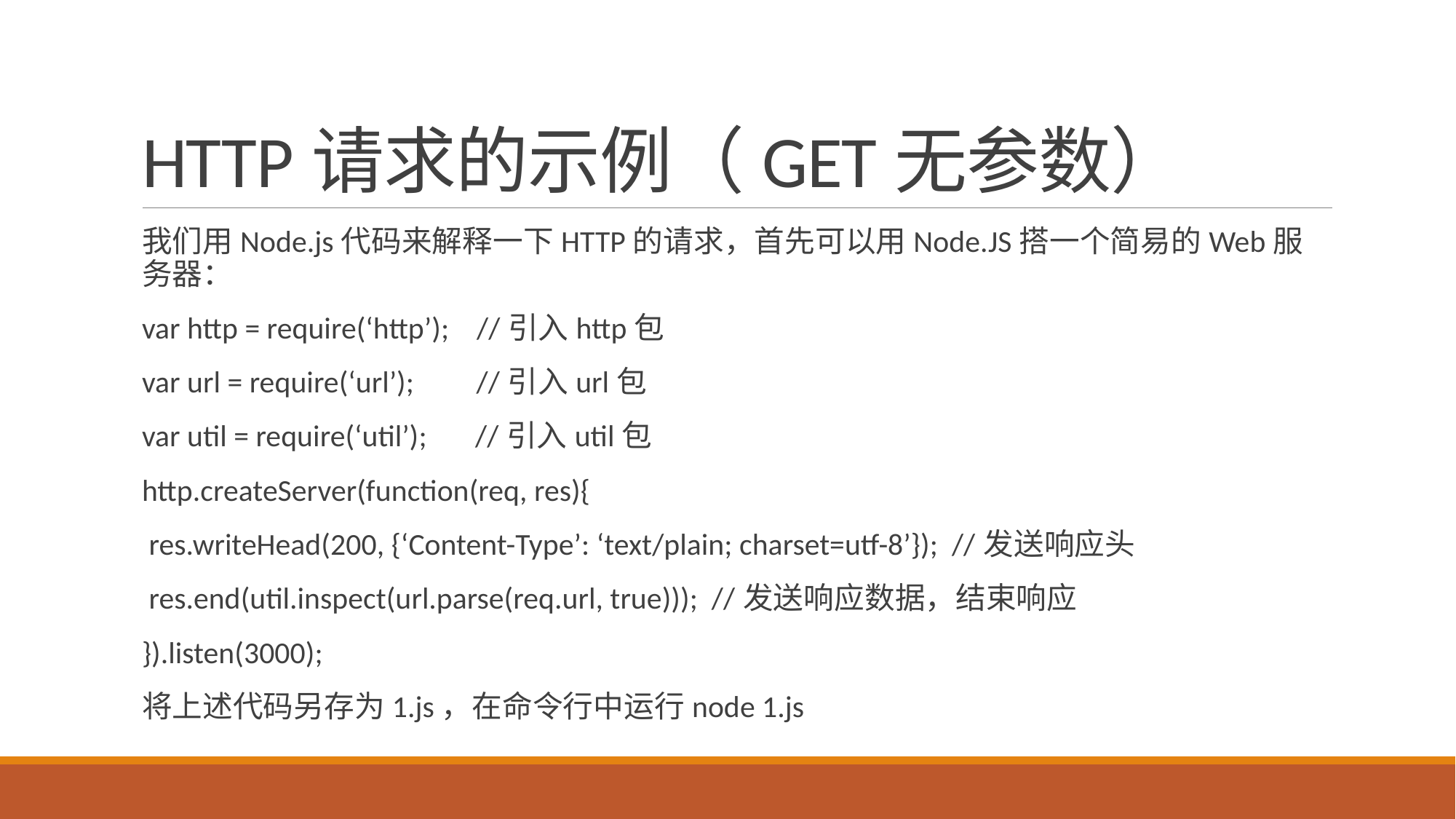

# HTTP请求的示例（GET无参数）
我们用Node.js代码来解释一下HTTP的请求，首先可以用Node.JS搭一个简易的Web服务器：
var http = require(‘http’);    //引入http包
var url = require(‘url’);         //引入url包
var util = require(‘util’);       //引入util包
http.createServer(function(req, res){
 res.writeHead(200, {‘Content-Type’: ‘text/plain; charset=utf-8’});  //发送响应头
 res.end(util.inspect(url.parse(req.url, true)));  //发送响应数据，结束响应
}).listen(3000);
将上述代码另存为1.js，在命令行中运行node 1.js